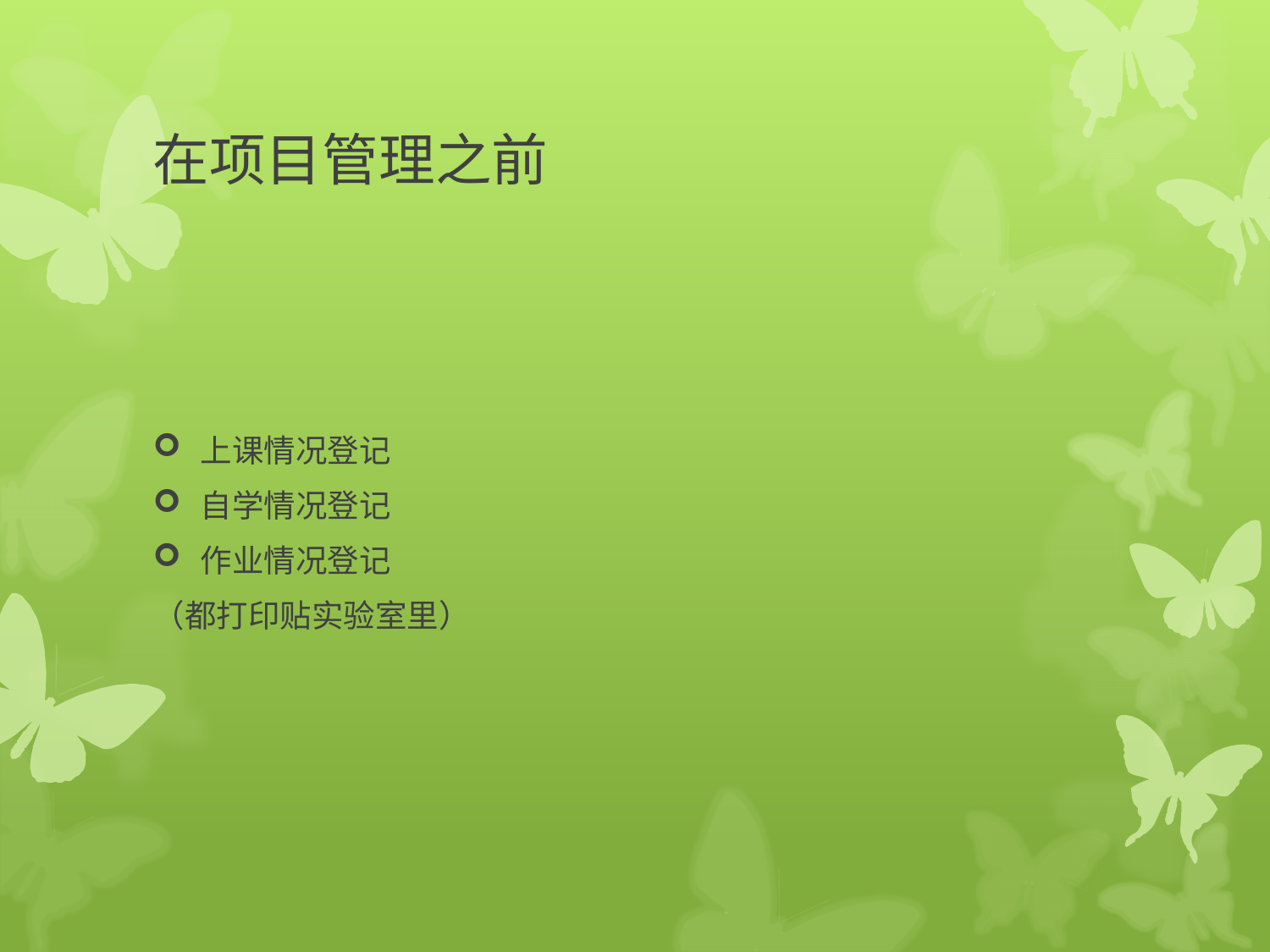

# 在项目管理之前
上课情况登记
自学情况登记
作业情况登记
（都打印贴实验室里）